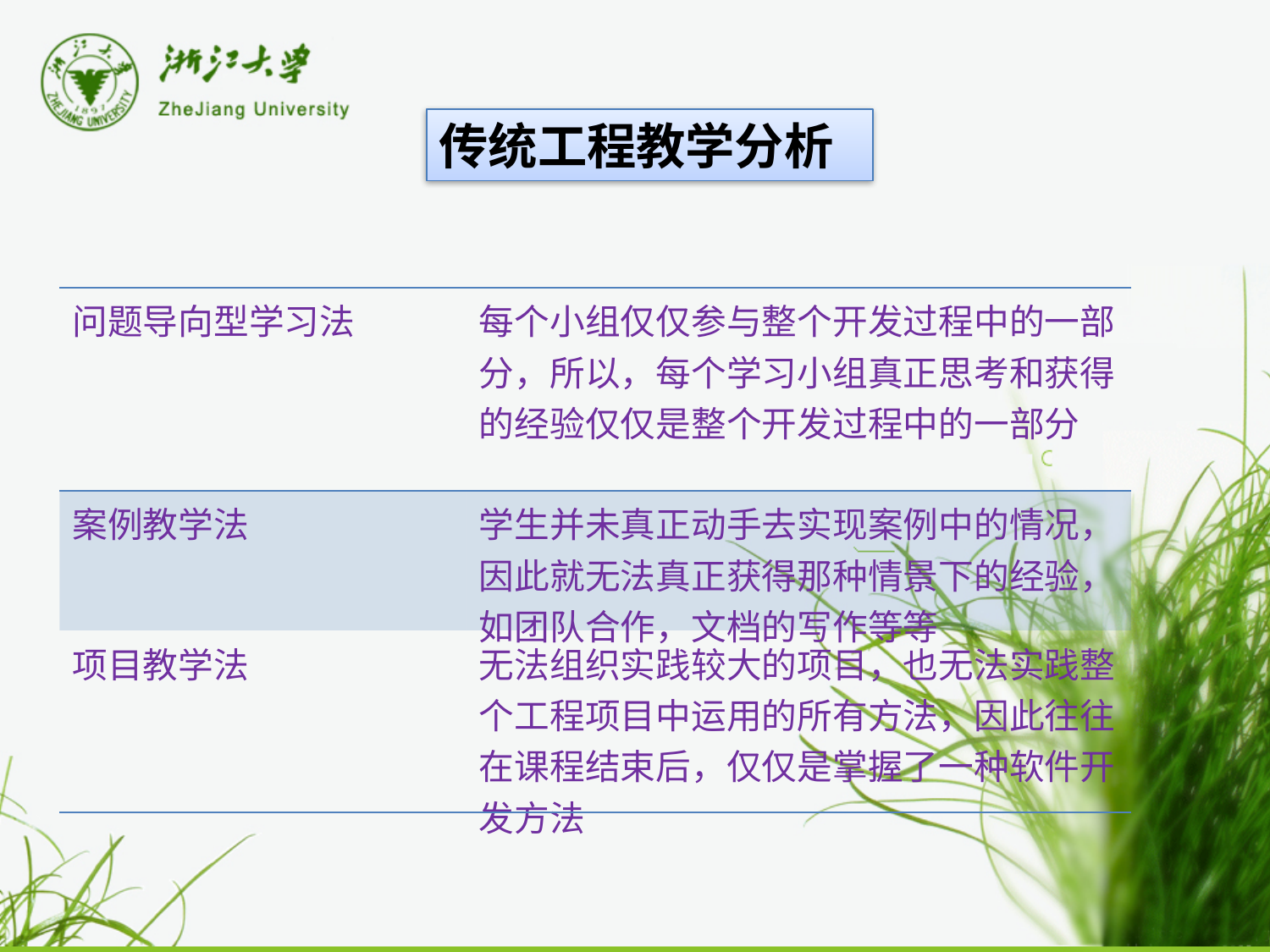

传统工程教学分析
| 问题导向型学习法 | 每个小组仅仅参与整个开发过程中的一部分，所以，每个学习小组真正思考和获得的经验仅仅是整个开发过程中的一部分 |
| --- | --- |
| 案例教学法 | 学生并未真正动手去实现案例中的情况，因此就无法真正获得那种情景下的经验，如团队合作，文档的写作等等 |
| 项目教学法 | 无法组织实践较大的项目，也无法实践整个工程项目中运用的所有方法，因此往往在课程结束后，仅仅是掌握了一种软件开发方法 |